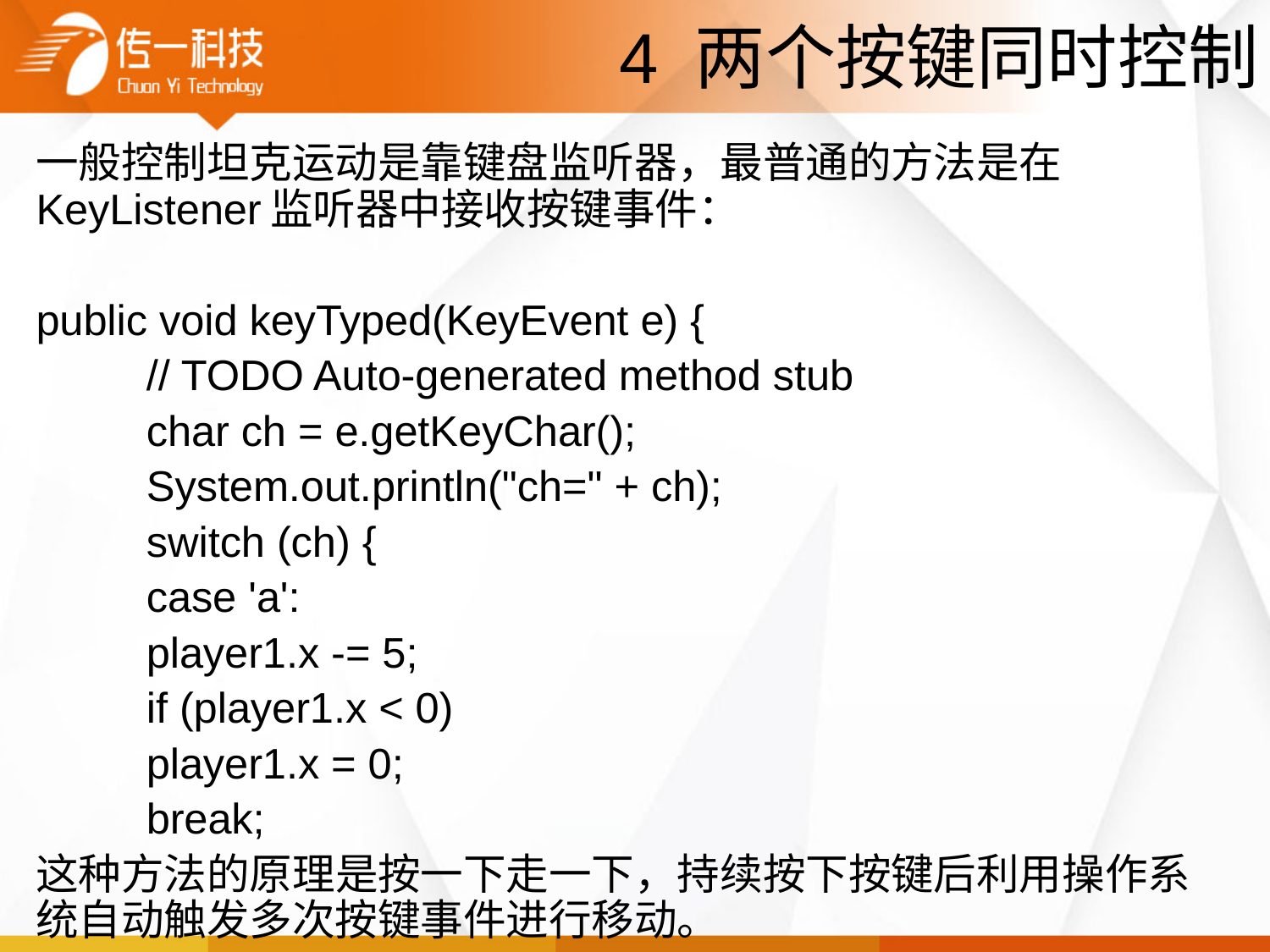

4 两个按键同时控制
一般控制坦克运动是靠键盘监听器，最普通的方法是在KeyListener监听器中接收按键事件：

public void keyTyped(KeyEvent e) {
	// TODO Auto-generated method stub
	char ch = e.getKeyChar();
	System.out.println("ch=" + ch);
	switch (ch) {
	case 'a':
		player1.x -= 5;
		if (player1.x < 0)
			player1.x = 0;
			break;
这种方法的原理是按一下走一下，持续按下按键后利用操作系统自动触发多次按键事件进行移动。